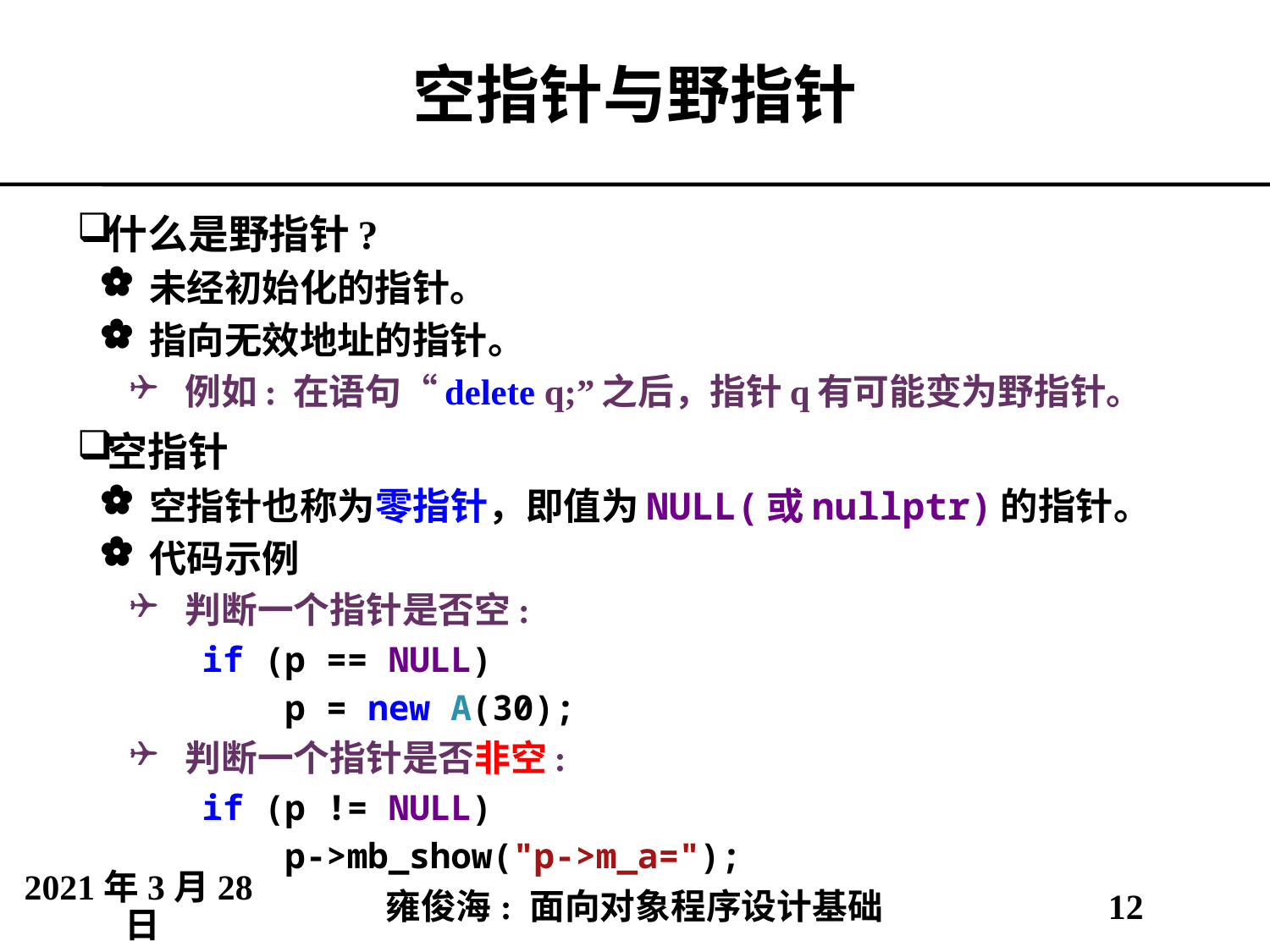

# 空指针与野指针

什么是野指针?
未经初始化的指针。
指向无效地址的指针。
例如: 在语句“delete q;”之后，指针q有可能变为野指针。
空指针
空指针也称为零指针，即值为NULL(或nullptr)的指针。
代码示例
判断一个指针是否空:
if (p == NULL)
    p = new A(30);
判断一个指针是否非空:
if (p != NULL)
    p->mb_show("p->m_a=");
2021年3月28日
雍俊海: 面向对象程序设计基础
12